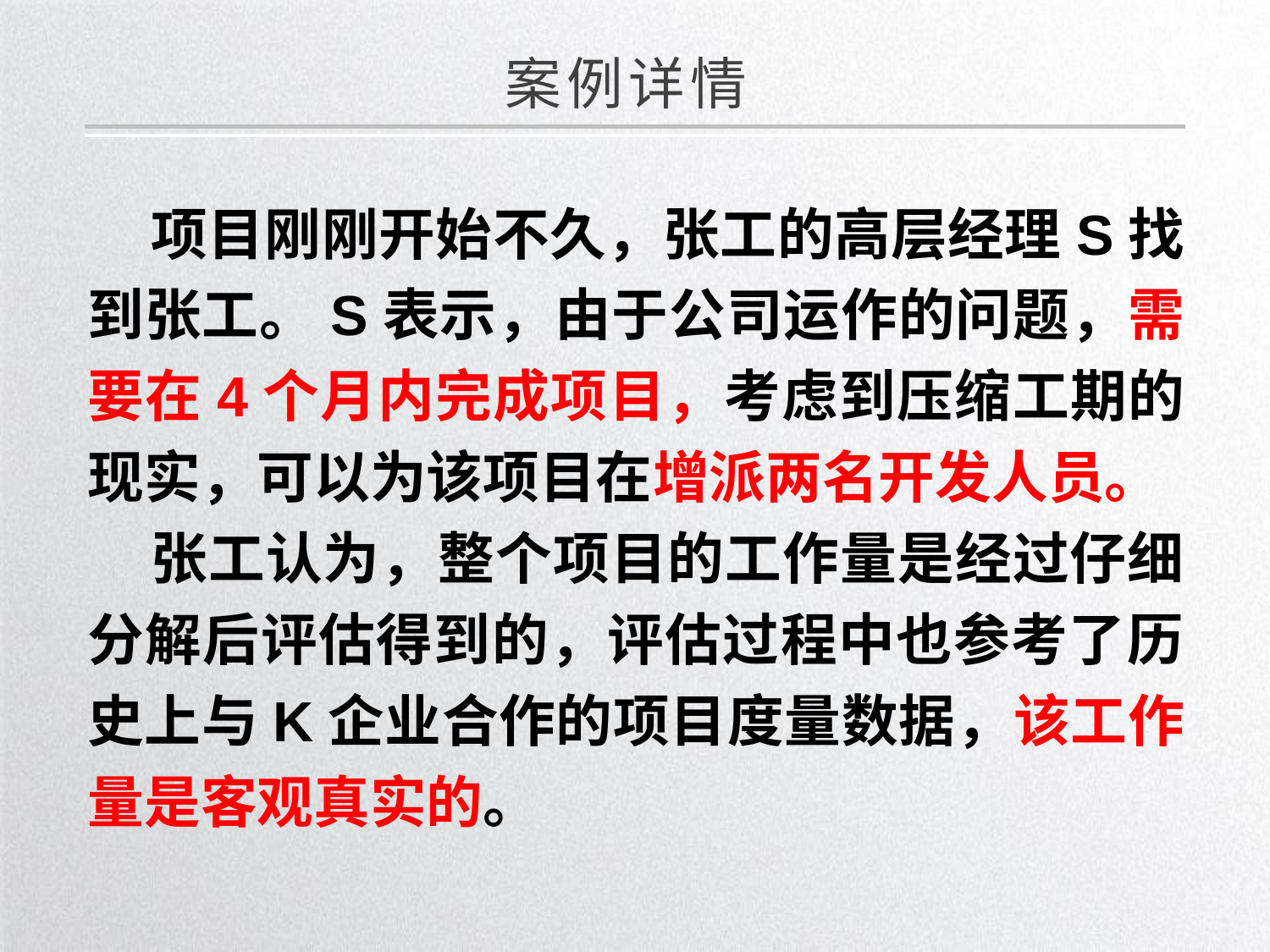

案例详情
项目刚刚开始不久，张工的高层经理S找到张工。S表示，由于公司运作的问题，需要在4个月内完成项目，考虑到压缩工期的现实，可以为该项目在增派两名开发人员。
张工认为，整个项目的工作量是经过仔细分解后评估得到的，评估过程中也参考了历史上与K企业合作的项目度量数据，该工作量是客观真实的。